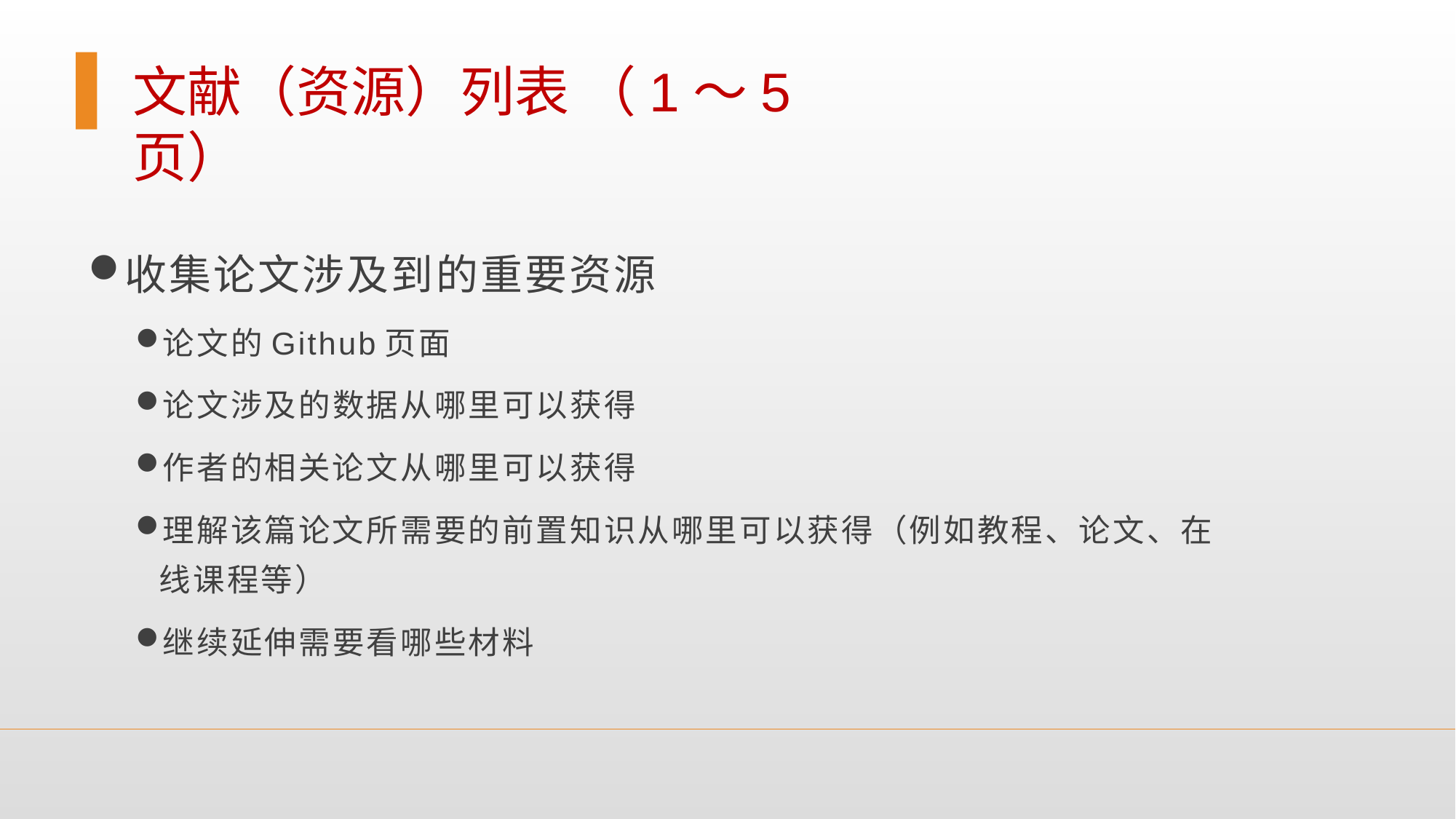

文献（资源）列表 （1～5页）
收集论文涉及到的重要资源
论文的Github页面
论文涉及的数据从哪里可以获得
作者的相关论文从哪里可以获得
理解该篇论文所需要的前置知识从哪里可以获得（例如教程、论文、在线课程等）
继续延伸需要看哪些材料